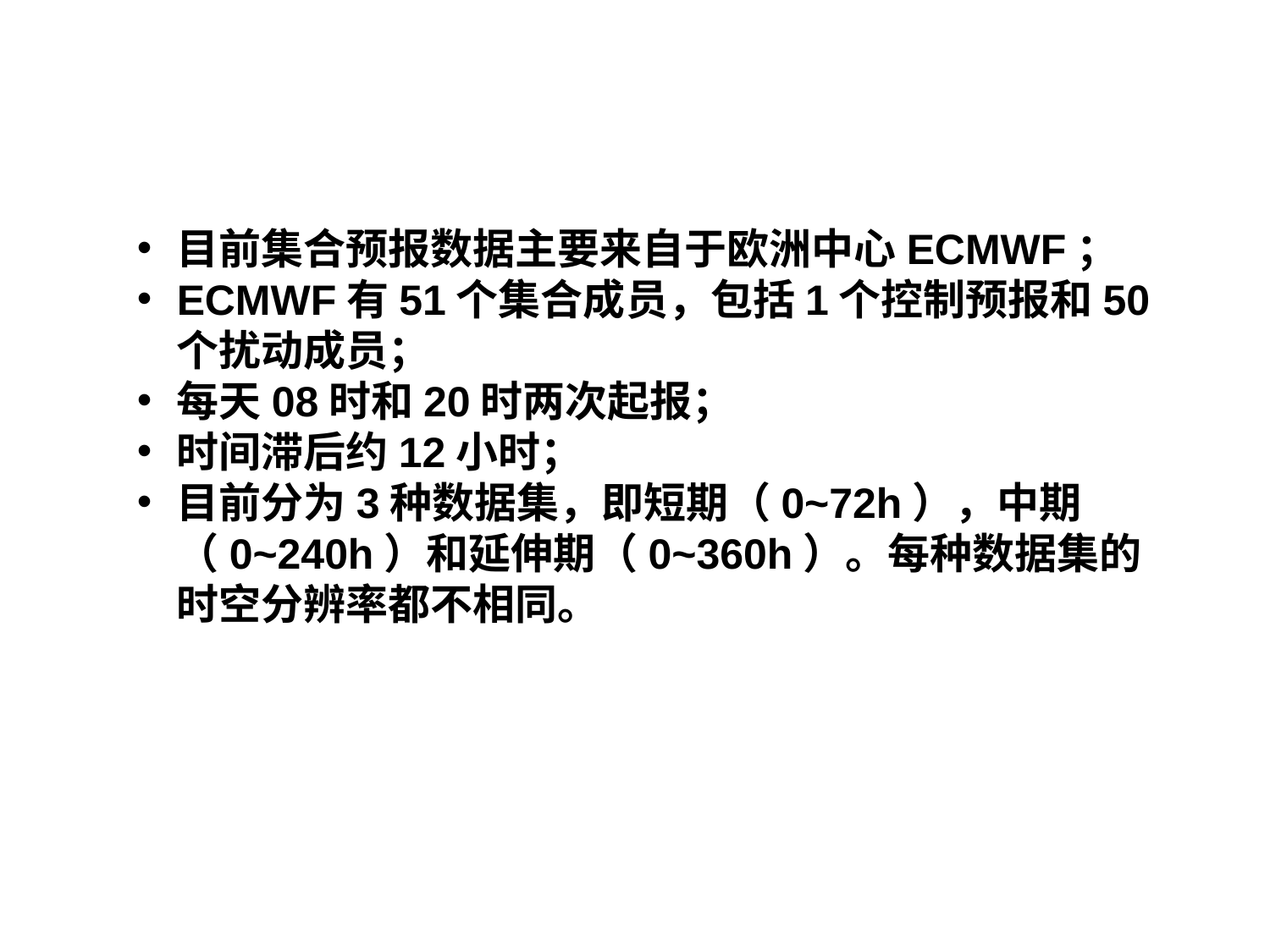

目前集合预报数据主要来自于欧洲中心ECMWF；
ECMWF有51个集合成员，包括1个控制预报和50个扰动成员；
每天08时和20时两次起报；
时间滞后约12小时；
目前分为3种数据集，即短期（0~72h），中期（0~240h）和延伸期（0~360h）。每种数据集的时空分辨率都不相同。